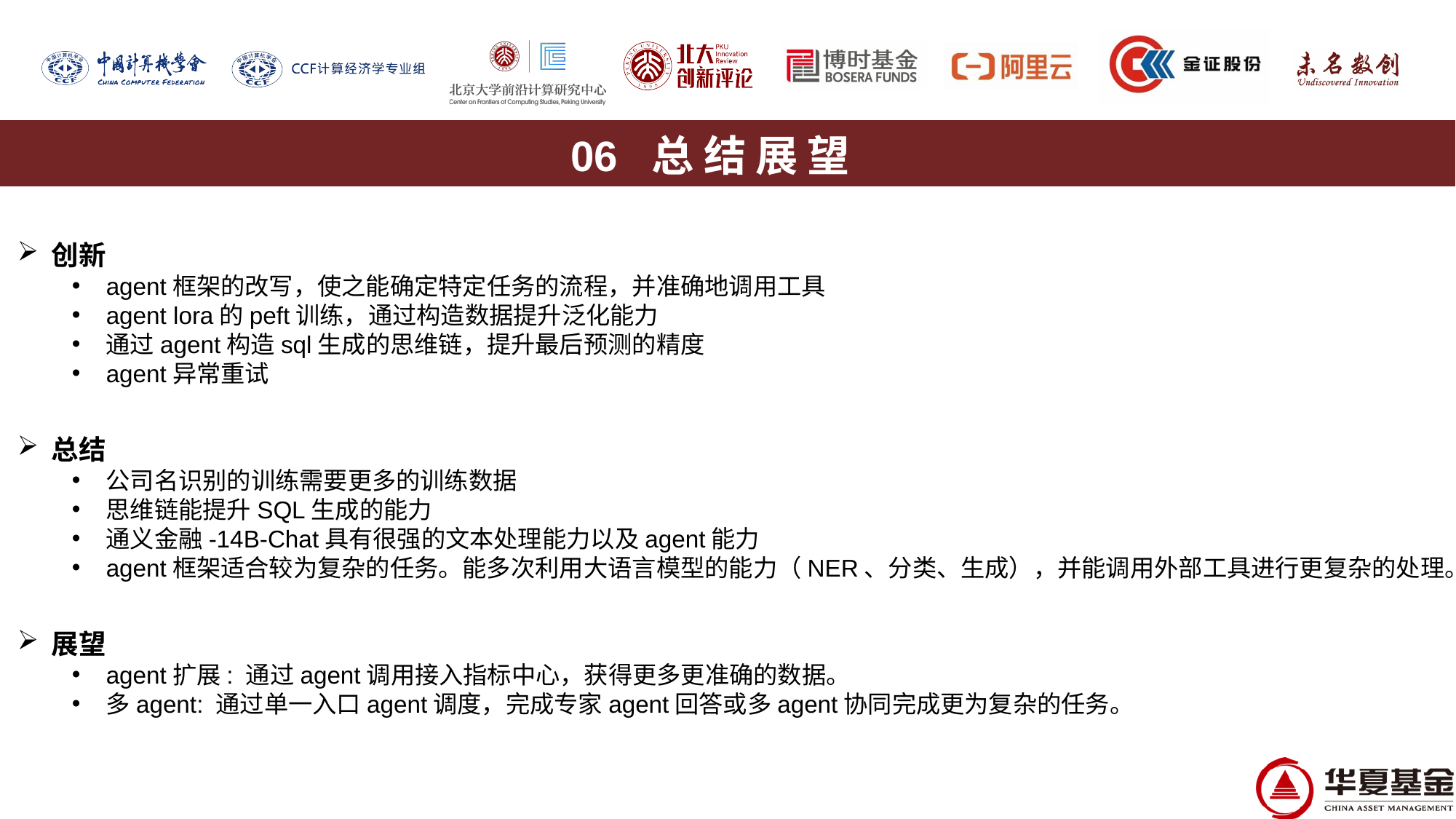

06  总 结 展 望
创新
agent框架的改写，使之能确定特定任务的流程，并准确地调用工具
agent lora的peft训练，通过构造数据提升泛化能力
通过agent构造sql生成的思维链，提升最后预测的精度
agent异常重试

总结
公司名识别的训练需要更多的训练数据
思维链能提升SQL生成的能力
通义金融-14B-Chat具有很强的文本处理能力以及agent能力
agent框架适合较为复杂的任务。能多次利用大语言模型的能力（NER、分类、生成），并能调用外部工具进行更复杂的处理。

展望
agent扩展: 通过agent调用接入指标中心，获得更多更准确的数据。
多agent: 通过单一入口agent调度，完成专家agent回答或多agent协同完成更为复杂的任务。